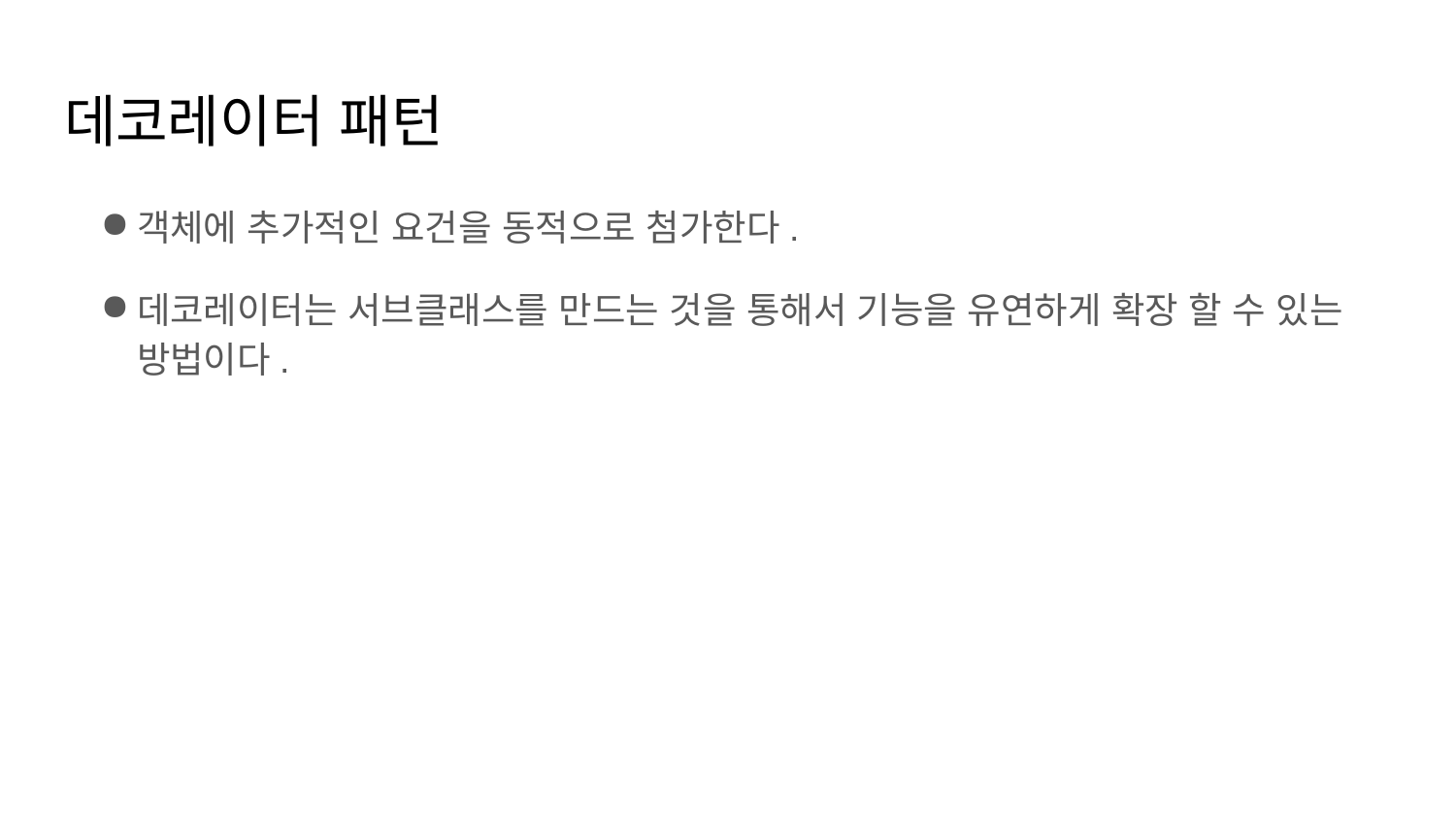

# 데코레이터 패턴
객체에 추가적인 요건을 동적으로 첨가한다.
데코레이터는 서브클래스를 만드는 것을 통해서 기능을 유연하게 확장 할 수 있는 방법이다.